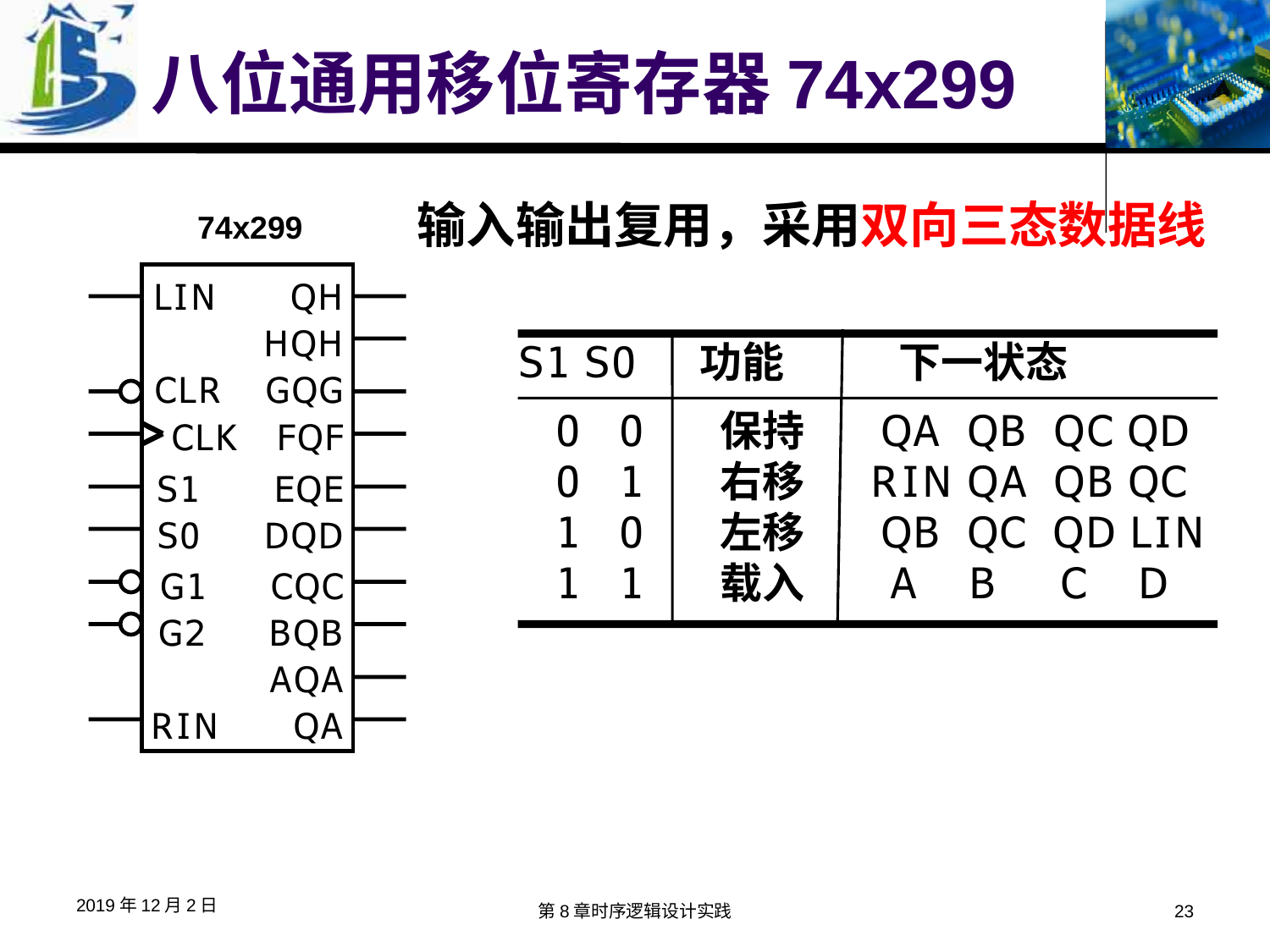

# 八位通用移位寄存器74x299
输入输出复用，采用双向三态数据线
74x299
LIN       QH
HQH
CLR    GQG
  CLK    FQF
S1       EQE
S0      DQD
G1      CQC
G2      BQB
AQA
RIN       QA

S1 S0    功能            下一状态

0   0     保持       QA  QB  QC QD
0   1     右移      RIN QA  QB QC
1   0     左移       QB  QC  QD LIN
1   1     载入        A    B     C    D

2019年12月2日
第8章时序逻辑设计实践
23